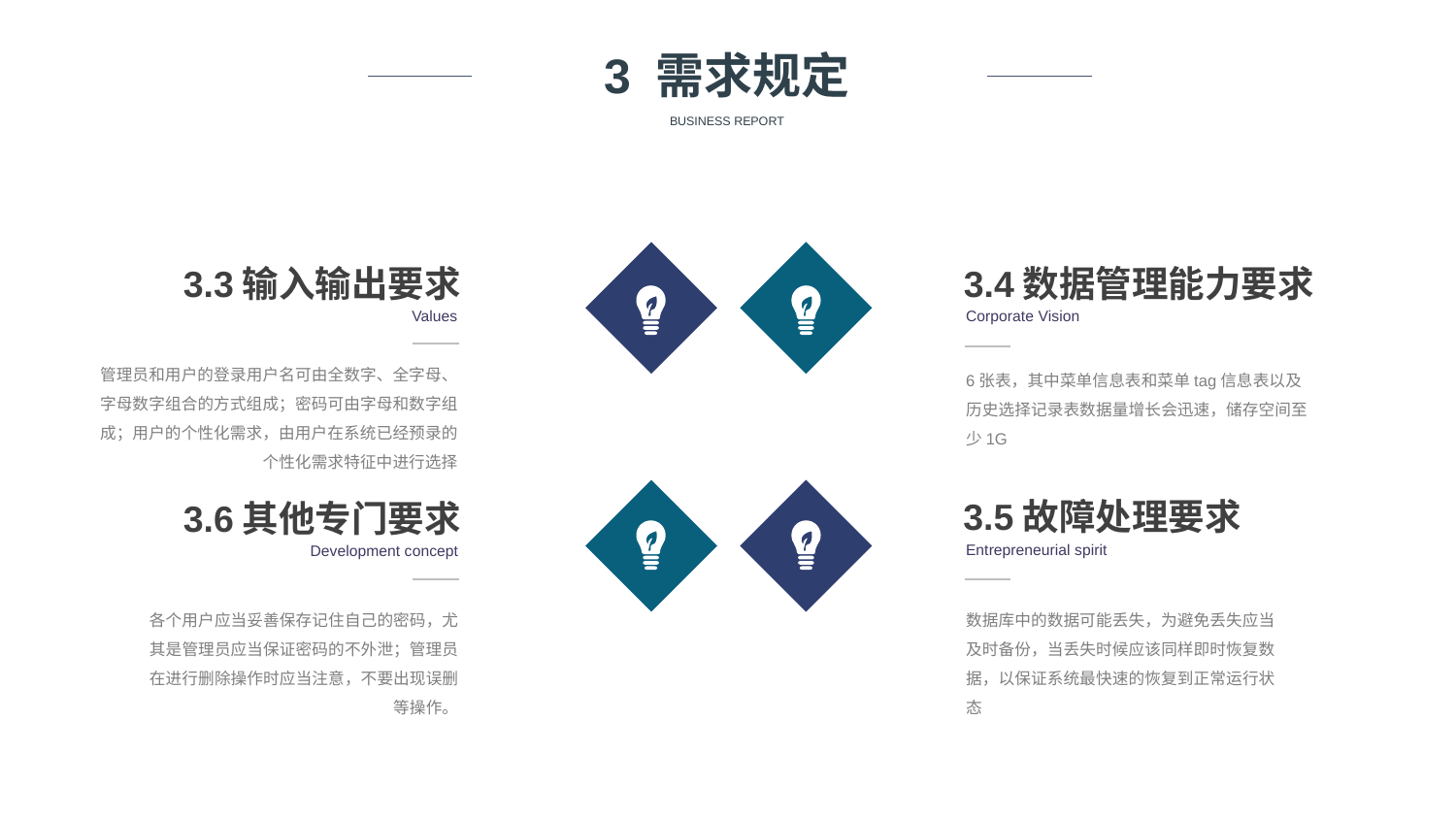

3 需求规定
BUSINESS REPORT

3.3输入输出要求
3.4数据管理能力要求

Values
Corporate Vision

管理员和用户的登录用户名可由全数字、全字母、字母数字组合的方式组成；密码可由字母和数字组成；用户的个性化需求，由用户在系统已经预录的个性化需求特征中进行选择
6张表，其中菜单信息表和菜单tag信息表以及历史选择记录表数据量增长会迅速，储存空间至少1G

3.5故障处理要求
3.6其他专门要求

Entrepreneurial spirit
Development concept

各个用户应当妥善保存记住自己的密码，尤其是管理员应当保证密码的不外泄；管理员在进行删除操作时应当注意，不要出现误删等操作。
数据库中的数据可能丢失，为避免丢失应当及时备份，当丢失时候应该同样即时恢复数据，以保证系统最快速的恢复到正常运行状态